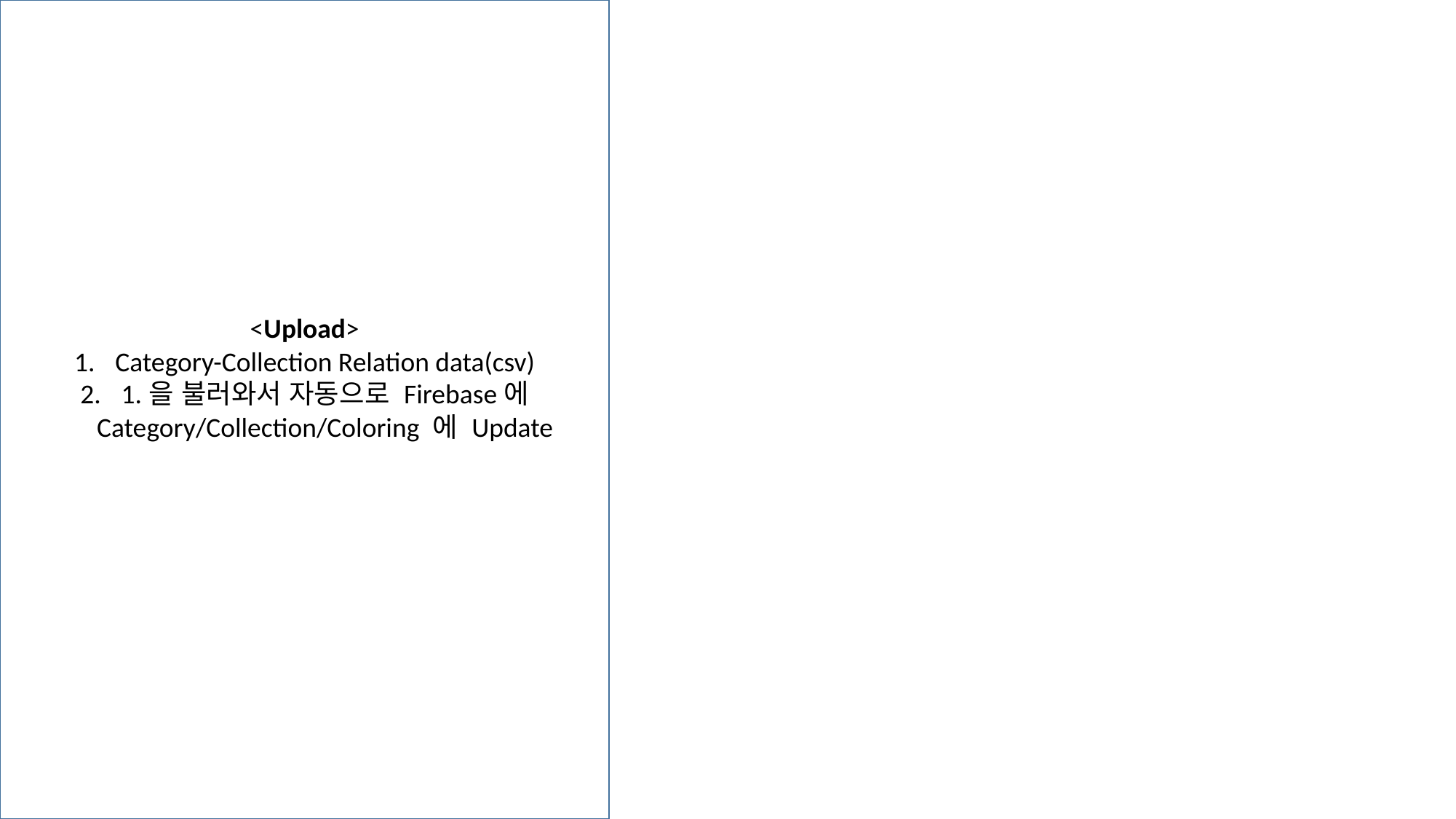

<Upload>
Category-Collection Relation data(csv)
1.을 불러와서 자동으로 Firebase에 Category/Collection/Coloring 에 Update